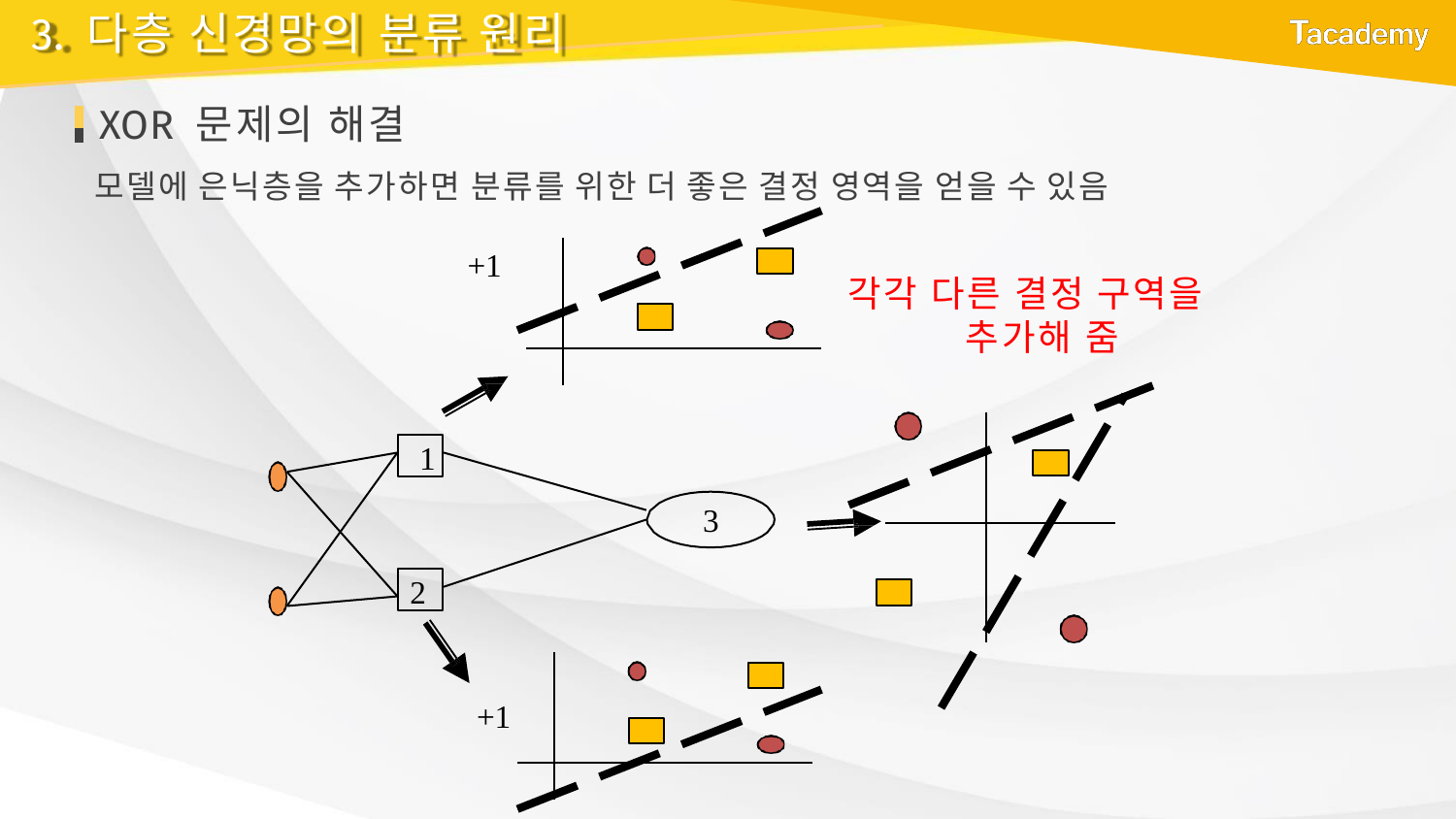

# 3. 다층 신경망의 분류 원리
XOR 문제의 해결
모델에 은닉층을 추가하면 분류를 위한 더 좋은 결정 영역을 얻을 수 있음

+1

각각 다른 결정 구역을  추가해 줌

1

3

2

+1